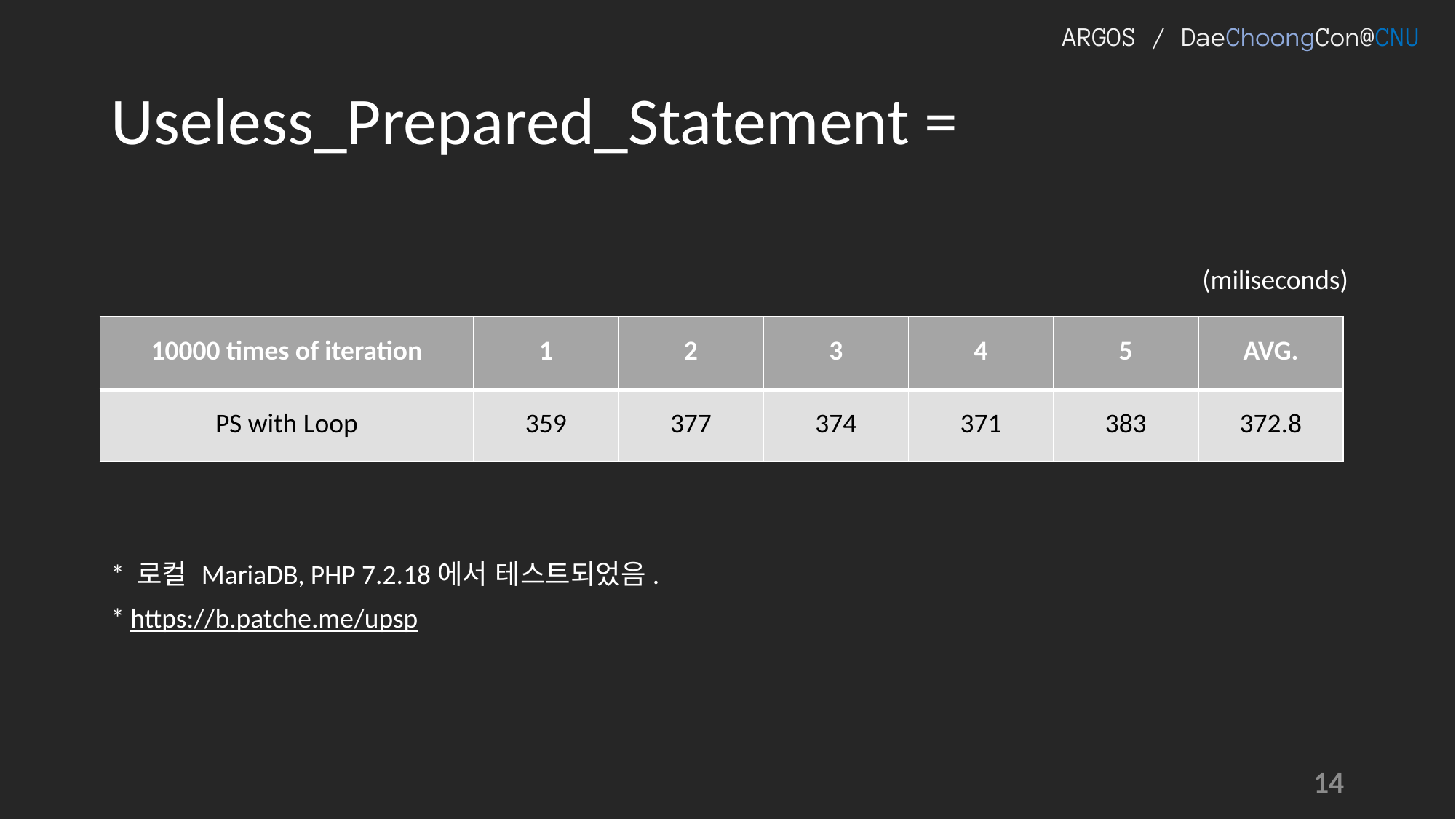

ARGOS / DaeChoongCon@CNU
# Useless_Prepared_Statement =
(miliseconds)
| 10000 times of iteration | 1 | 2 | 3 | 4 | 5 | AVG. |
| --- | --- | --- | --- | --- | --- | --- |
| PS with Loop | 359 | 377 | 374 | 371 | 383 | 372.8 |
* 로컬 MariaDB, PHP 7.2.18에서 테스트되었음.
* https://b.patche.me/upsp
14